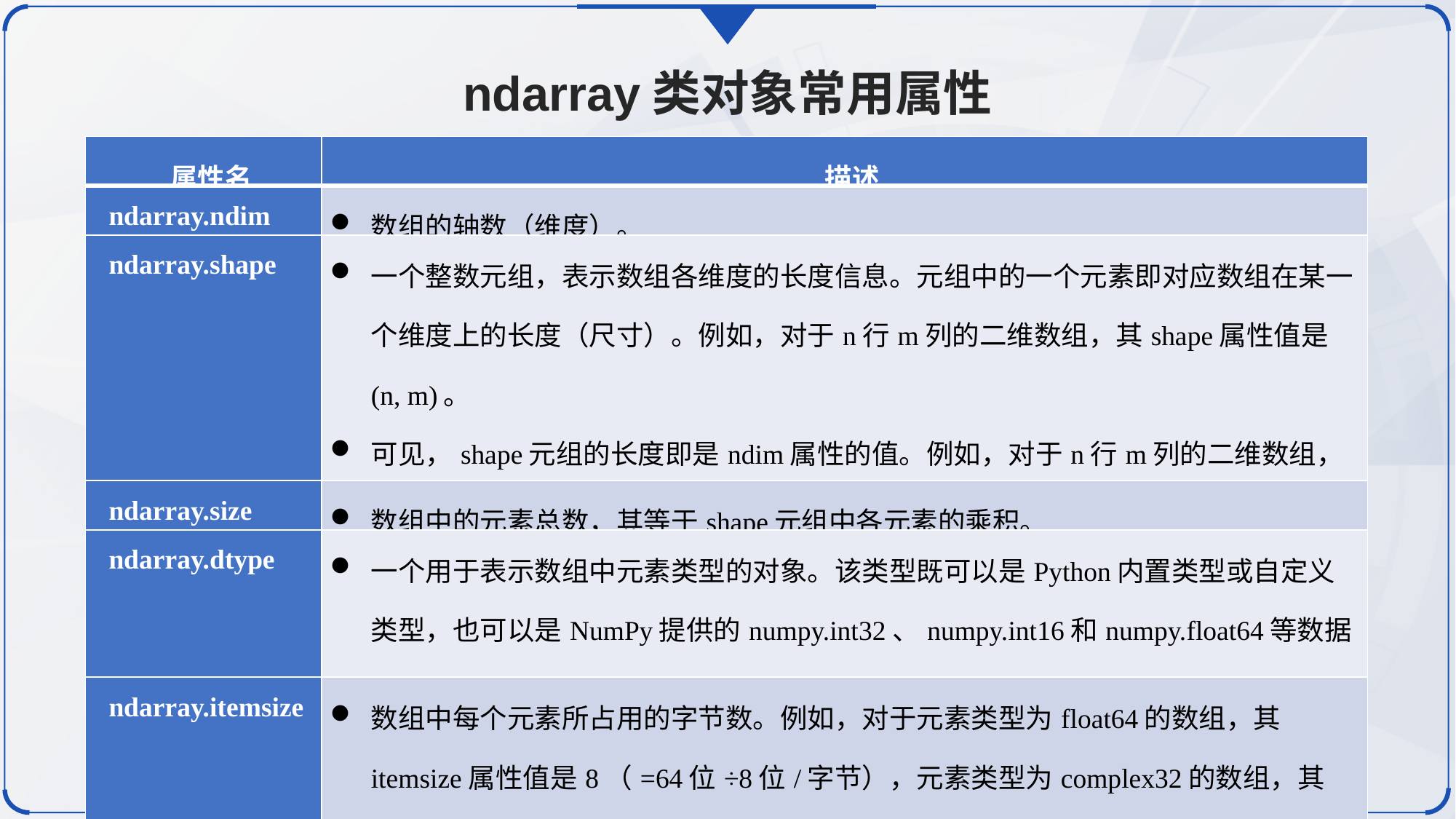

ndarray类对象常用属性
| 属性名 | 描述 |
| --- | --- |
| ndarray.ndim | 数组的轴数（维度）。 |
| ndarray.shape | 一个整数元组，表示数组各维度的长度信息。元组中的一个元素即对应数组在某一个维度上的长度（尺寸）。例如，对于n行m列的二维数组，其shape属性值是(n, m)。 可见，shape元组的长度即是ndim属性的值。例如，对于n行m列的二维数组，其轴数是2。 |
| ndarray.size | 数组中的元素总数，其等于shape元组中各元素的乘积。 |
| ndarray.dtype | 一个用于表示数组中元素类型的对象。该类型既可以是Python内置类型或自定义类型，也可以是NumPy提供的numpy.int32、numpy.int16和numpy.float64等数据类型。 |
| ndarray.itemsize | 数组中每个元素所占用的字节数。例如，对于元素类型为float64的数组，其itemsize属性值是8（=64位÷8位/字节），元素类型为complex32的数组，其itemsize属性值是4（=32位÷8位/字节）。 ndarray.dtype.itemsize与ndarray.itemsize功能完全相同。 |